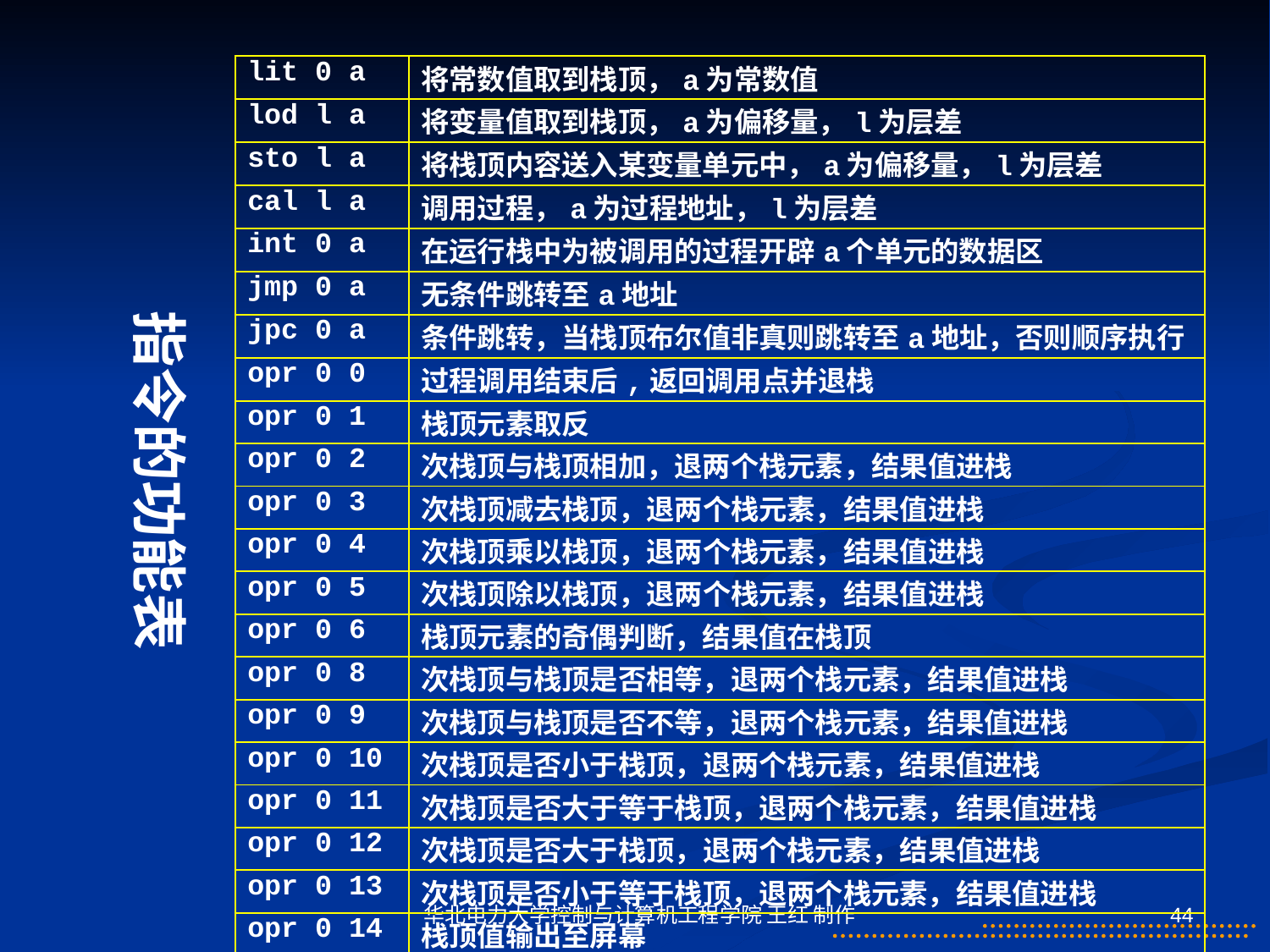

| lit 0 a | 将常数值取到栈顶，a为常数值 |
| --- | --- |
| lod l a | 将变量值取到栈顶，a为偏移量，l为层差 |
| sto l a | 将栈顶内容送入某变量单元中，a为偏移量，l为层差 |
| cal l a | 调用过程，a为过程地址，l为层差 |
| int 0 a | 在运行栈中为被调用的过程开辟a个单元的数据区 |
| jmp 0 a | 无条件跳转至a地址 |
| jpc 0 a | 条件跳转，当栈顶布尔值非真则跳转至a地址，否则顺序执行 |
| opr 0 0 | 过程调用结束后,返回调用点并退栈 |
| opr 0 1 | 栈顶元素取反 |
| opr 0 2 | 次栈顶与栈顶相加，退两个栈元素，结果值进栈 |
| opr 0 3 | 次栈顶减去栈顶，退两个栈元素，结果值进栈 |
| opr 0 4 | 次栈顶乘以栈顶，退两个栈元素，结果值进栈 |
| opr 0 5 | 次栈顶除以栈顶，退两个栈元素，结果值进栈 |
| opr 0 6 | 栈顶元素的奇偶判断，结果值在栈顶 |
| opr 0 8 | 次栈顶与栈顶是否相等，退两个栈元素，结果值进栈 |
| opr 0 9 | 次栈顶与栈顶是否不等，退两个栈元素，结果值进栈 |
| opr 0 10 | 次栈顶是否小于栈顶，退两个栈元素，结果值进栈 |
| opr 0 11 | 次栈顶是否大于等于栈顶，退两个栈元素，结果值进栈 |
| opr 0 12 | 次栈顶是否大于栈顶，退两个栈元素，结果值进栈 |
| opr 0 13 | 次栈顶是否小于等于栈顶，退两个栈元素，结果值进栈 |
| opr 0 14 | 栈顶值输出至屏幕 |
| opr 0 15 | 屏幕输出换行 |
| opr 0 16 | 从命令行读入一个输入置于栈顶 |
指令的功能表
华北电力大学控制与计算机工程学院 王红 制作
44